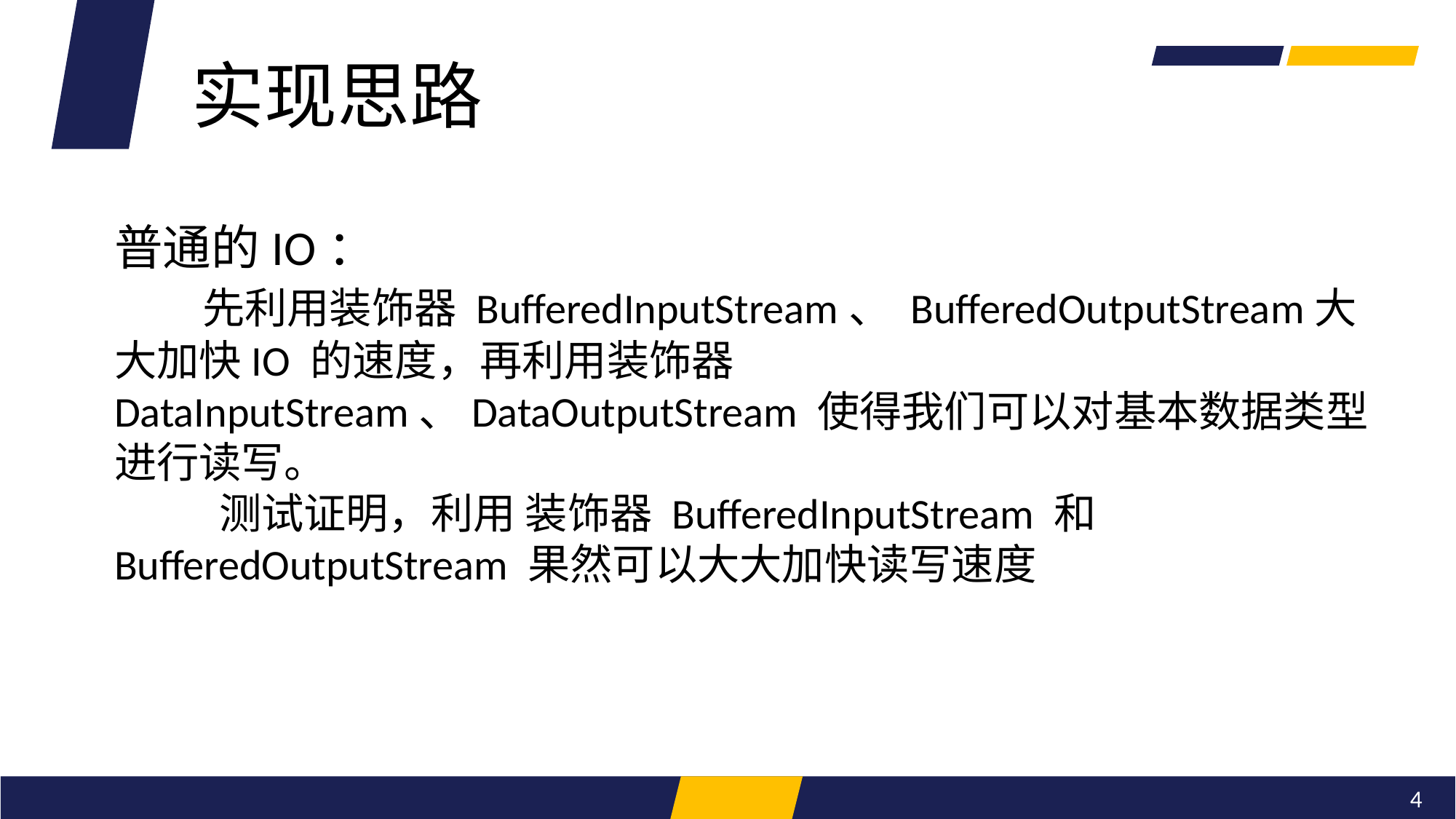

实现思路

普通的IO：
       先利用装饰器 BufferedInputStream、 BufferedOutputStream大大加快IO 的速度，再利用装饰器 DataInputStream、DataOutputStream 使得我们可以对基本数据类型进行读写。
          测试证明，利用 装饰器 BufferedInputStream 和 BufferedOutputStream 果然可以大大加快读写速度

4